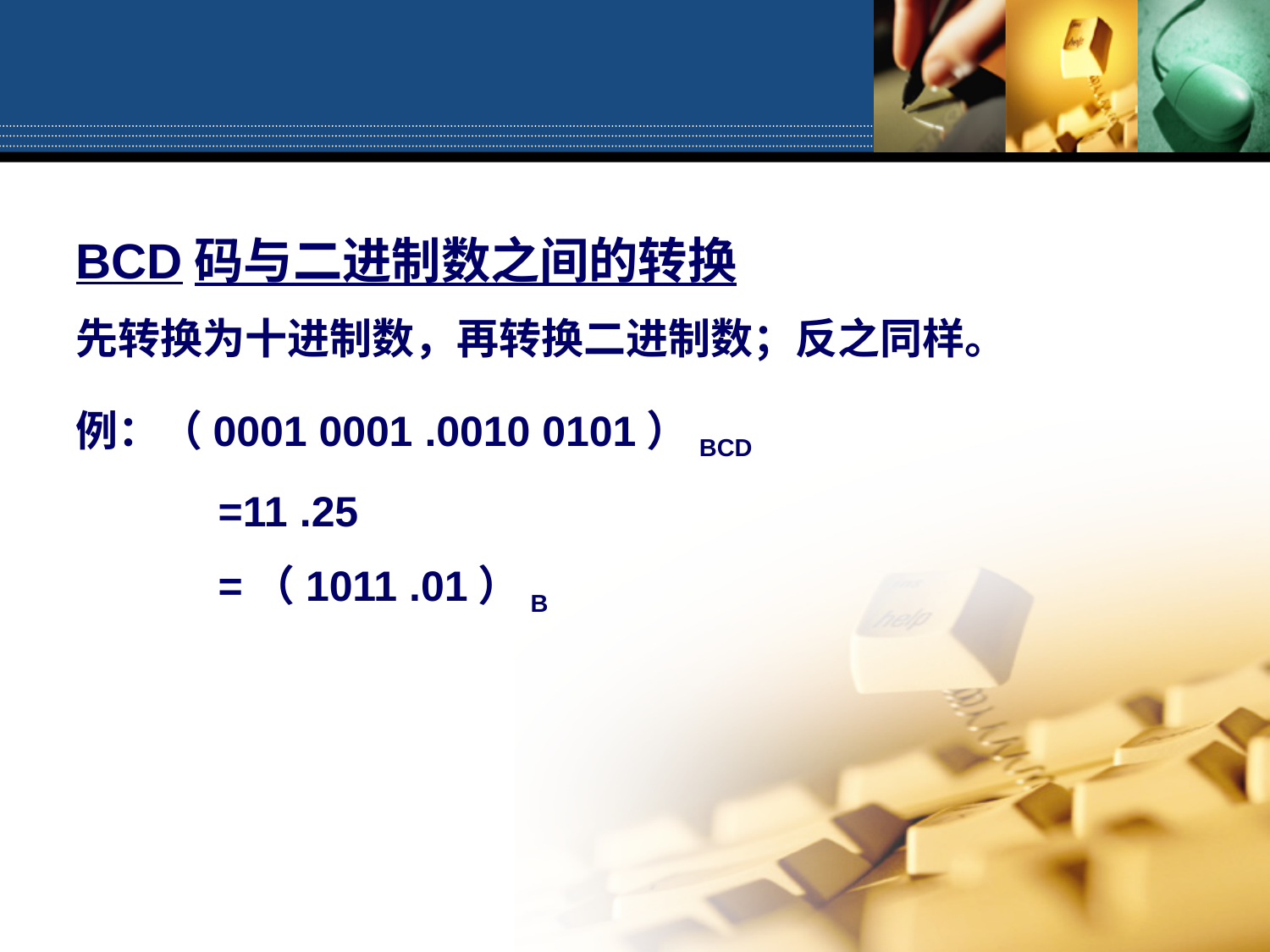

BCD码与二进制数之间的转换
先转换为十进制数，再转换二进制数；反之同样。
例：（0001 0001 .0010 0101）BCD
            =11 .25
            =（1011 .01）B